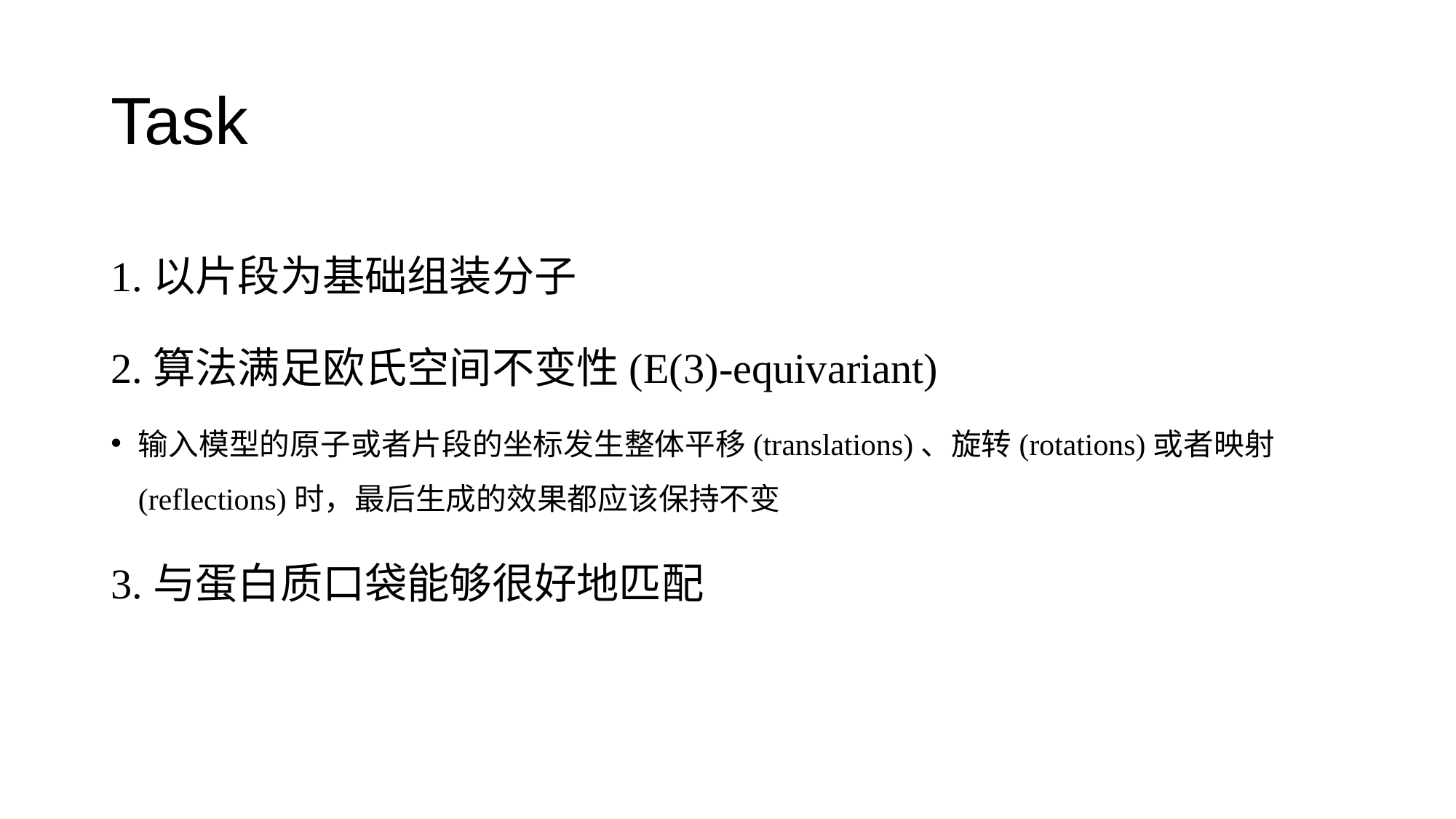

# Task
1.以片段为基础组装分子
2.算法满足欧氏空间不变性(E(3)-equivariant)
输入模型的原子或者片段的坐标发生整体平移(translations)、旋转(rotations)或者映射(reflections)时，最后生成的效果都应该保持不变
3.与蛋白质口袋能够很好地匹配